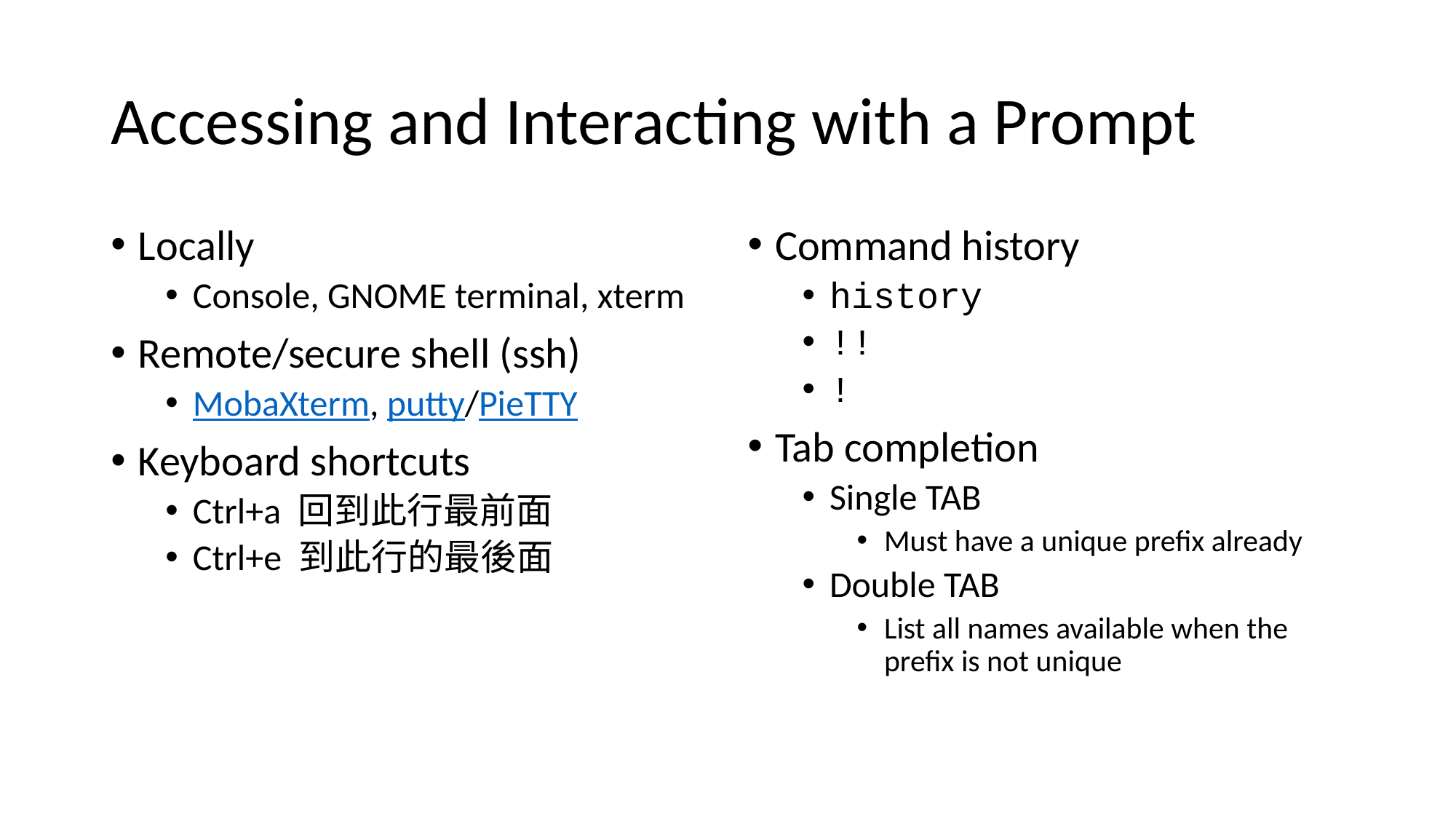

# Accessing and Interacting with a Prompt
Locally
Console, GNOME terminal, xterm
Remote/secure shell (ssh)
MobaXterm, putty/PieTTY
Keyboard shortcuts
Ctrl+a 回到此行最前面
Ctrl+e 到此行的最後面
Command history
history
!!
!
Tab completion
Single TAB
Must have a unique prefix already
Double TAB
List all names available when the prefix is not unique